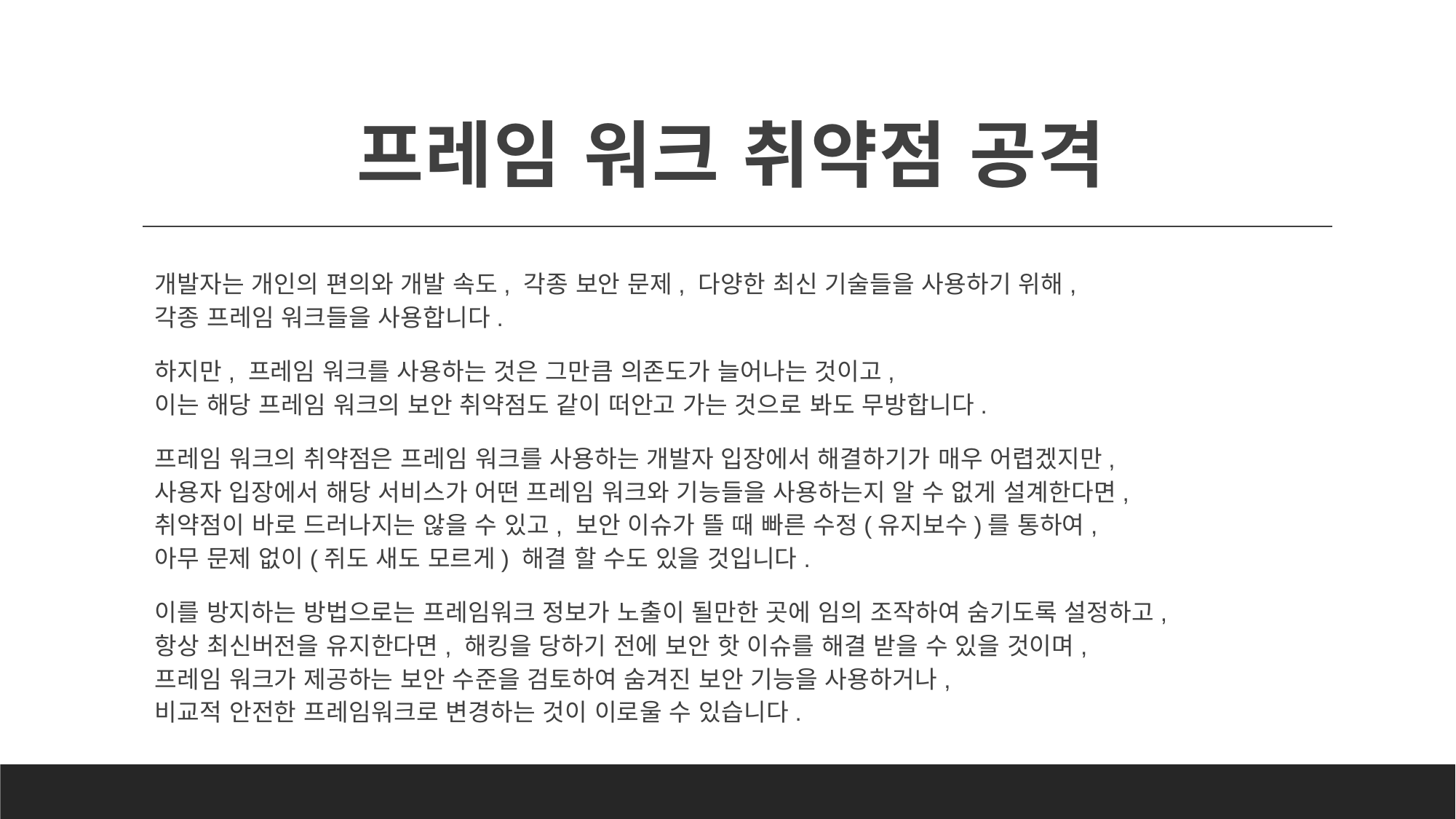

# 프레임 워크 취약점 공격
개발자는 개인의 편의와 개발 속도, 각종 보안 문제, 다양한 최신 기술들을 사용하기 위해,
각종 프레임 워크들을 사용합니다.
하지만, 프레임 워크를 사용하는 것은 그만큼 의존도가 늘어나는 것이고,
이는 해당 프레임 워크의 보안 취약점도 같이 떠안고 가는 것으로 봐도 무방합니다.
프레임 워크의 취약점은 프레임 워크를 사용하는 개발자 입장에서 해결하기가 매우 어렵겠지만,
사용자 입장에서 해당 서비스가 어떤 프레임 워크와 기능들을 사용하는지 알 수 없게 설계한다면,
취약점이 바로 드러나지는 않을 수 있고, 보안 이슈가 뜰 때 빠른 수정(유지보수)를 통하여,
아무 문제 없이(쥐도 새도 모르게) 해결 할 수도 있을 것입니다.
이를 방지하는 방법으로는 프레임워크 정보가 노출이 될만한 곳에 임의 조작하여 숨기도록 설정하고,
항상 최신버전을 유지한다면, 해킹을 당하기 전에 보안 핫 이슈를 해결 받을 수 있을 것이며,
프레임 워크가 제공하는 보안 수준을 검토하여 숨겨진 보안 기능을 사용하거나,
비교적 안전한 프레임워크로 변경하는 것이 이로울 수 있습니다.